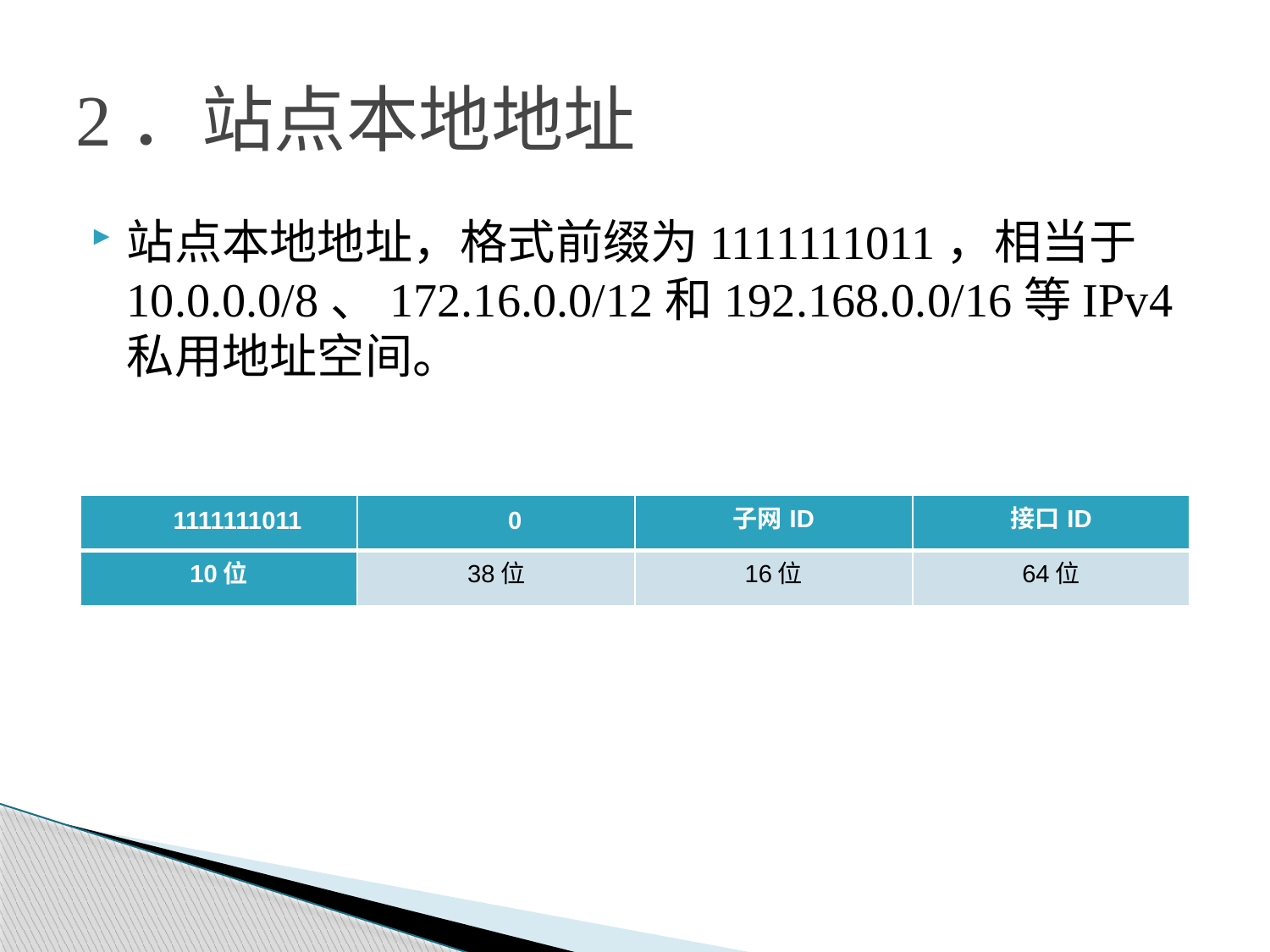

# 2．站点本地地址
站点本地地址，格式前缀为1111111011，相当于10.0.0.0/8、172.16.0.0/12和192.168.0.0/16等IPv4私用地址空间。
| 1111111011 | 0 | 子网ID | 接口ID |
| --- | --- | --- | --- |
| 10位 | 38位 | 16位 | 64位 |